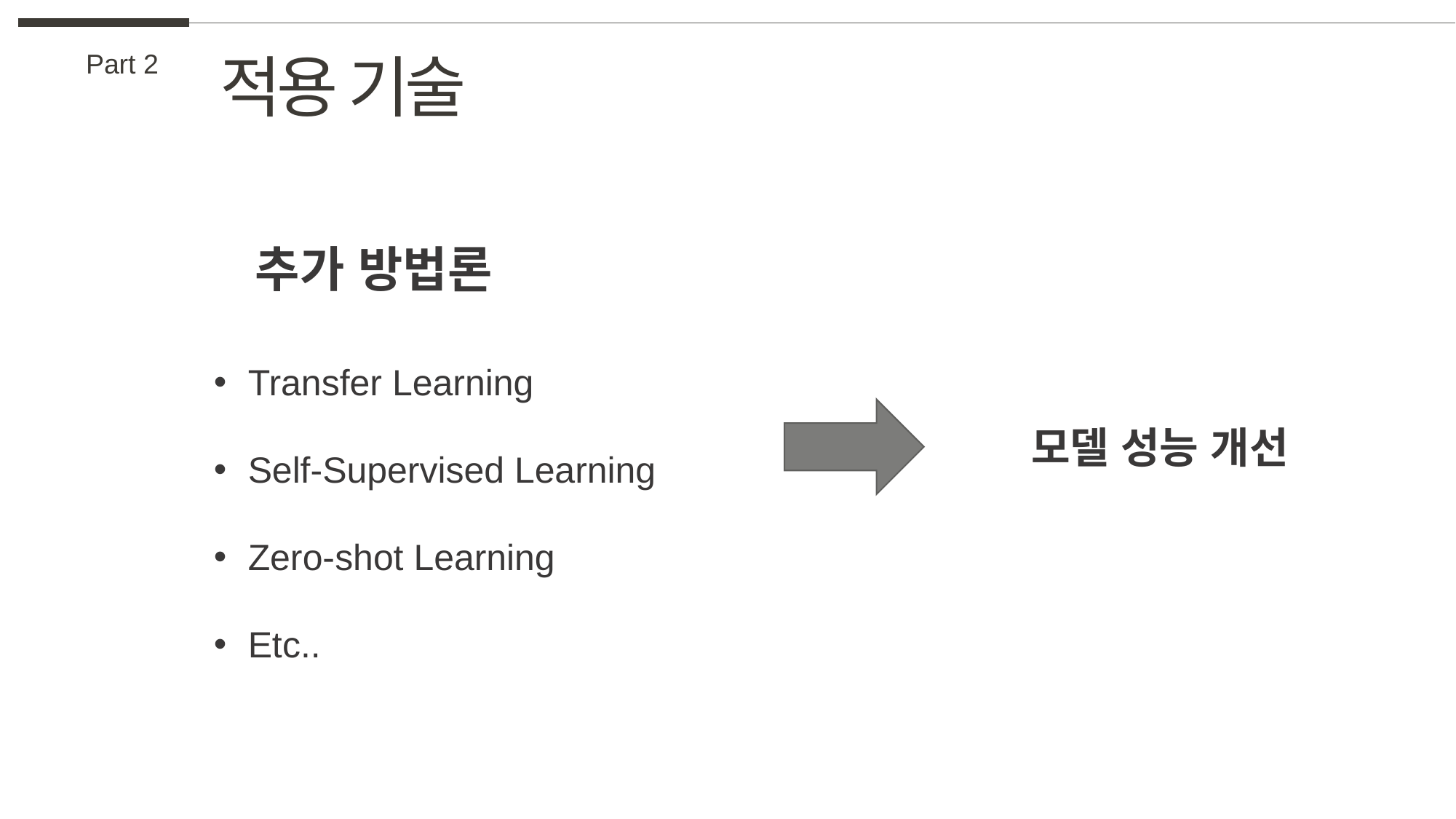

적용 기술
Part 2
추가 방법론
Transfer Learning
Self-Supervised Learning
Zero-shot Learning
Etc..

모델 성능 개선